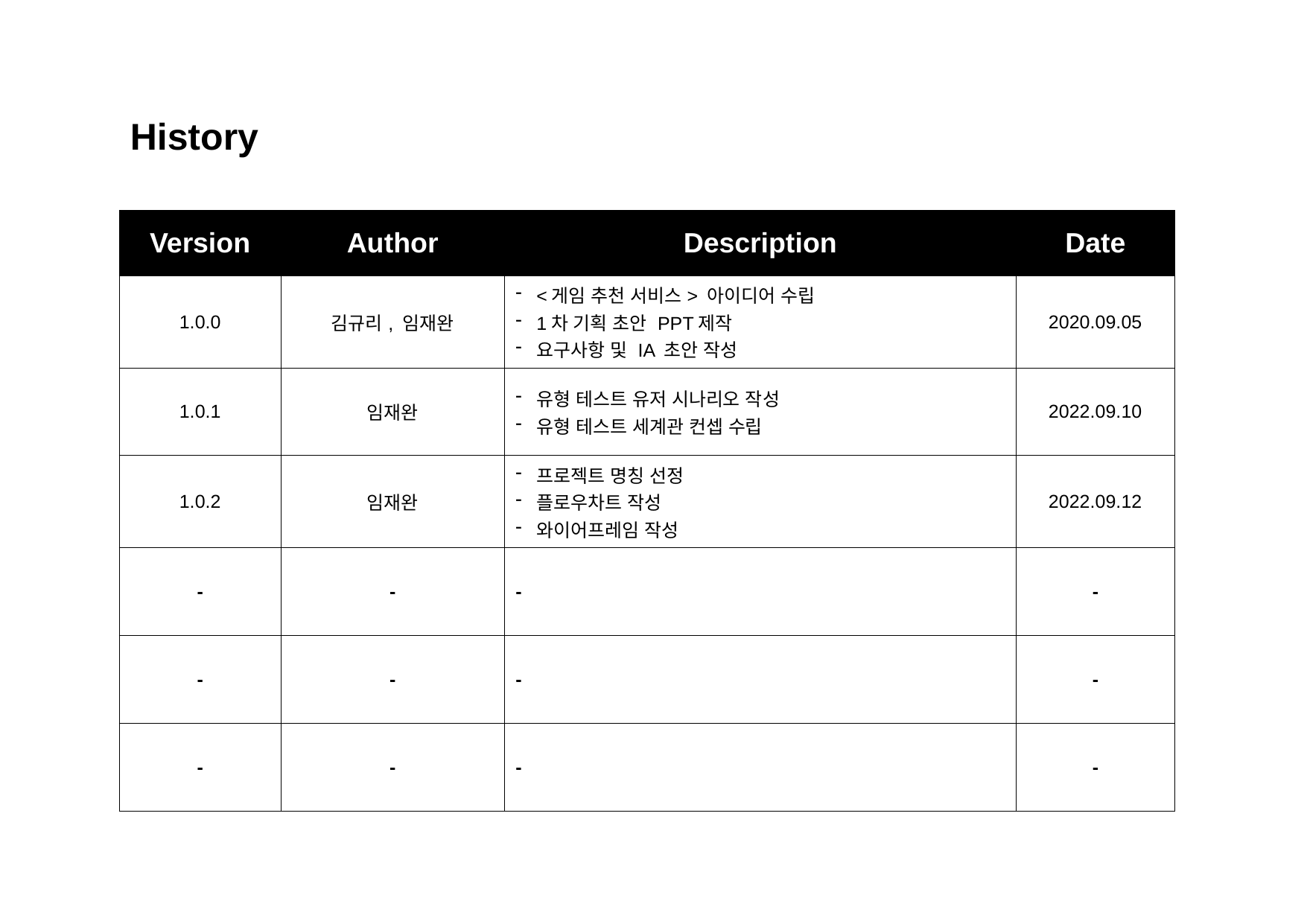

History
| Version | Author | Description | Date |
| --- | --- | --- | --- |
| 1.0.0 | 김규리, 임재완 | <게임 추천 서비스> 아이디어 수립 1차 기획 초안 PPT제작 요구사항 및 IA 초안 작성 | 2020.09.05 |
| 1.0.1 | 임재완 | 유형 테스트 유저 시나리오 작성 유형 테스트 세계관 컨셉 수립 | 2022.09.10 |
| 1.0.2 | 임재완 | 프로젝트 명칭 선정 플로우차트 작성 와이어프레임 작성 | 2022.09.12 |
| - | - | - | - |
| - | - | - | - |
| - | - | - | - |